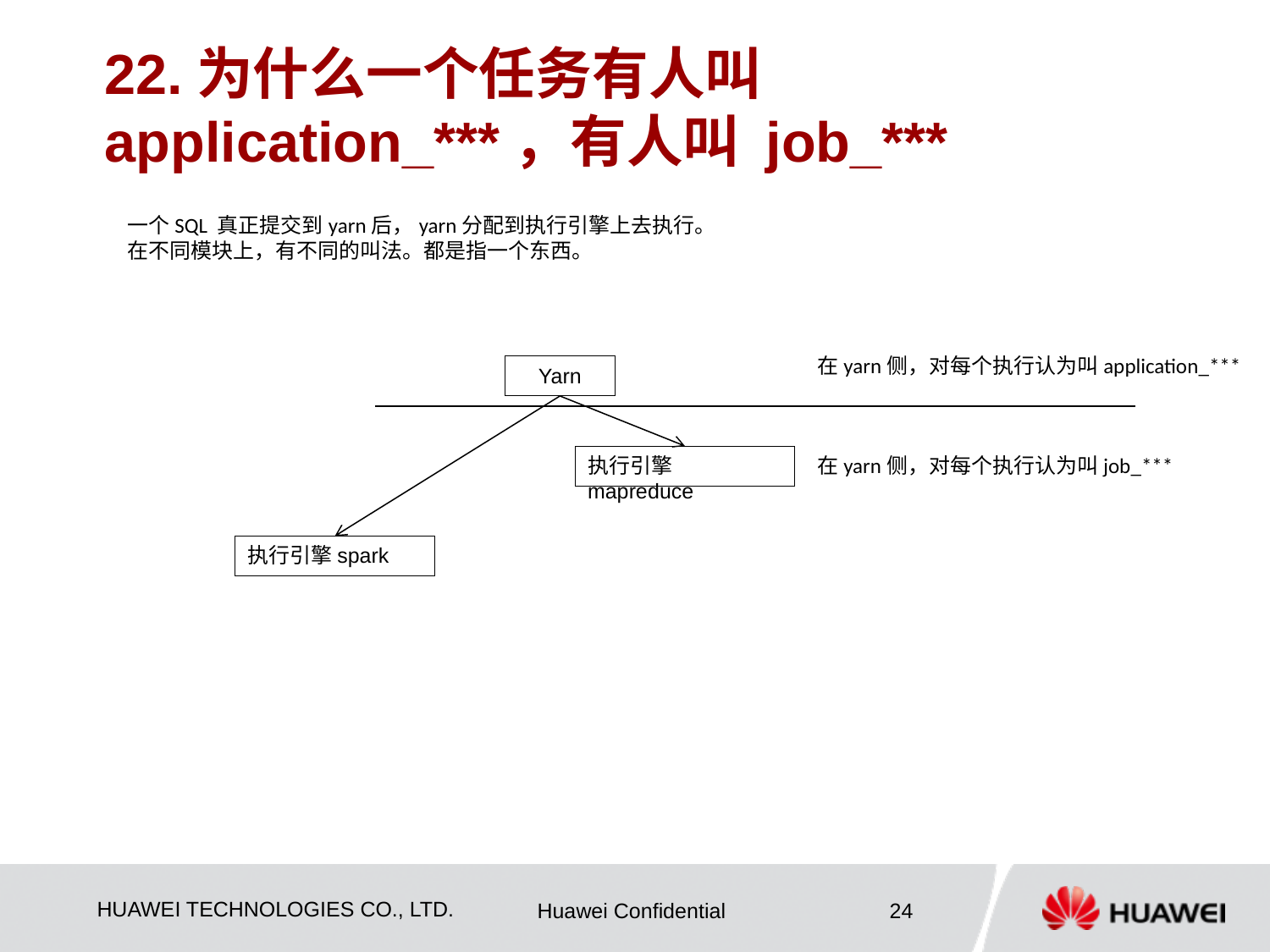

# 22.为什么一个任务有人叫application_***，有人叫 job_***
一个SQL 真正提交到yarn后，yarn分配到执行引擎上去执行。
在不同模块上，有不同的叫法。都是指一个东西。
在yarn侧，对每个执行认为叫application_***
Yarn
执行引擎mapreduce
在yarn侧，对每个执行认为叫job_***
执行引擎spark